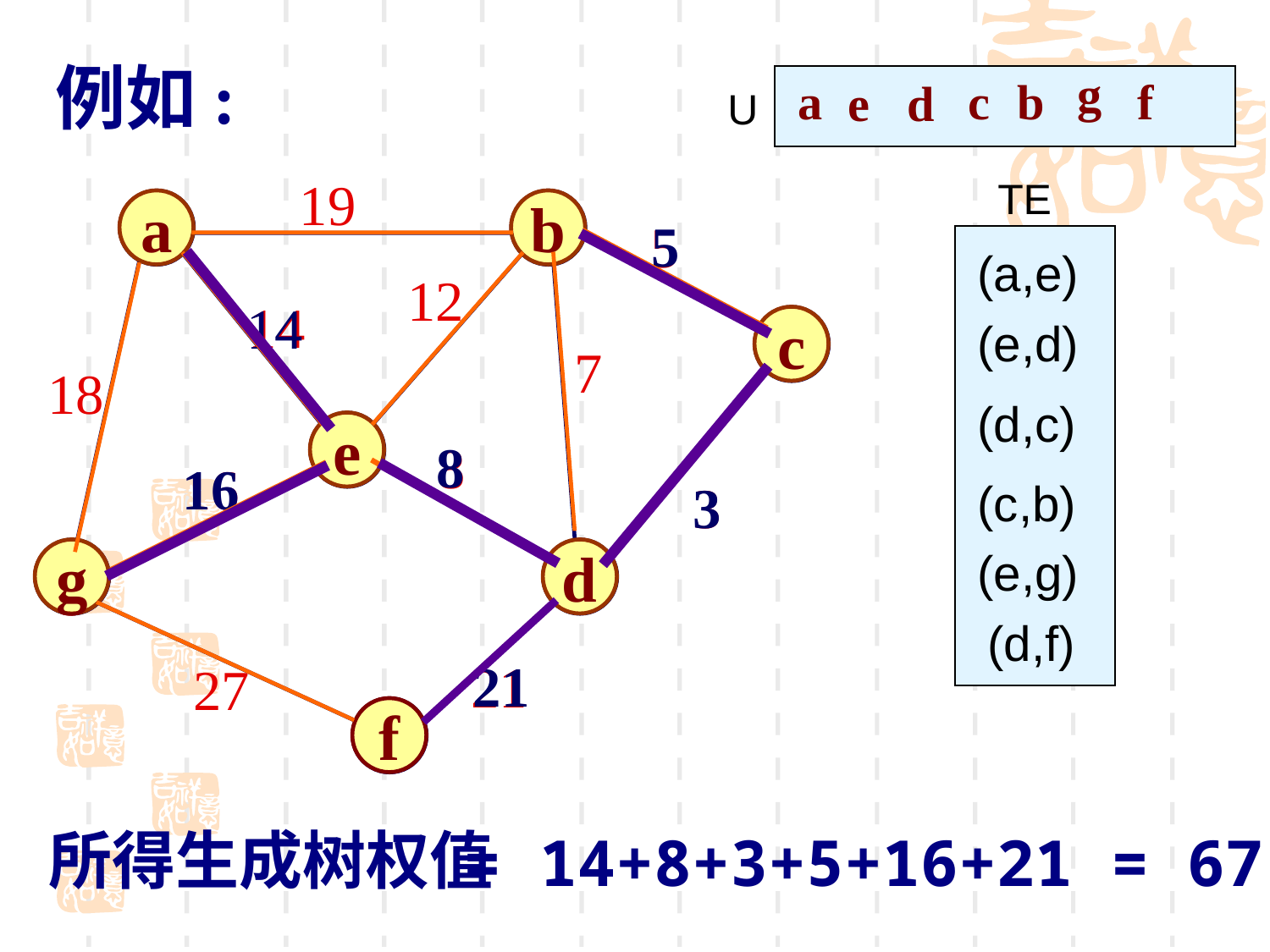

例如:
g
a
c
b
f

e
d
U
19
a
b
5

12

14
c
7
18

e
8
16

3
g
d

21
27
f
TE
a
b
5

(a,e)

14
(e,d)
c

(d,c)
e
8
16

3
(c,b)

(e,g)
g
d

(d,f)
21
f
所得生成树权值
= 14+8+3+5+16+21 = 67